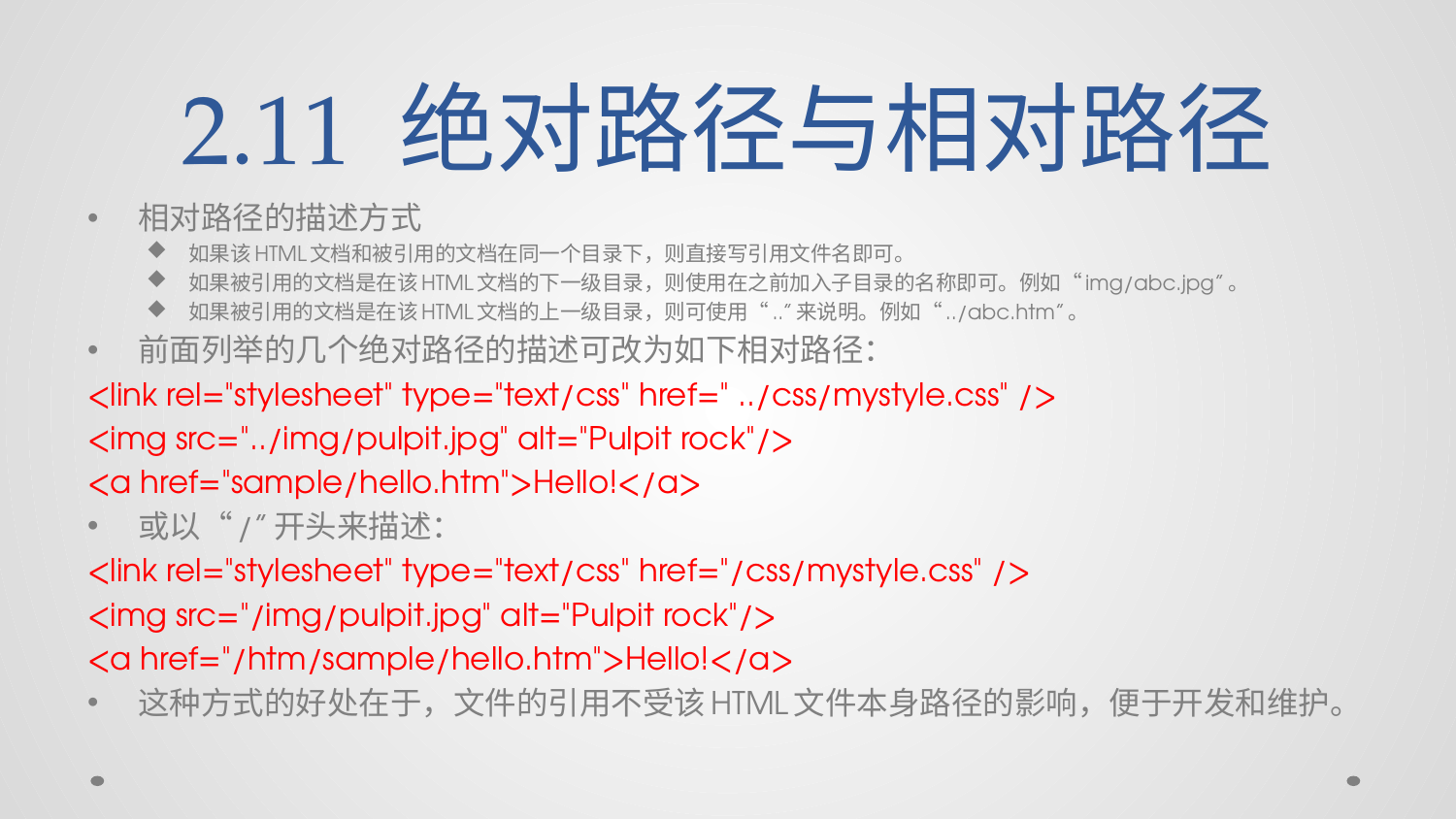

# 2.11 绝对路径与相对路径
相对路径的描述方式
如果该HTML文档和被引用的文档在同一个目录下，则直接写引用文件名即可。
如果被引用的文档是在该HTML文档的下一级目录，则使用在之前加入子目录的名称即可。例如“img/abc.jpg”。
如果被引用的文档是在该HTML文档的上一级目录，则可使用“..”来说明。例如“../abc.htm”。
前面列举的几个绝对路径的描述可改为如下相对路径：
<link rel="stylesheet" type="text/css" href=" ../css/mystyle.css" />
<img src="../img/pulpit.jpg" alt="Pulpit rock"/>
<a href="sample/hello.htm">Hello!</a>
或以“/”开头来描述：
<link rel="stylesheet" type="text/css" href="/css/mystyle.css" />
<img src="/img/pulpit.jpg" alt="Pulpit rock"/>
<a href="/htm/sample/hello.htm">Hello!</a>
这种方式的好处在于，文件的引用不受该HTML文件本身路径的影响，便于开发和维护。